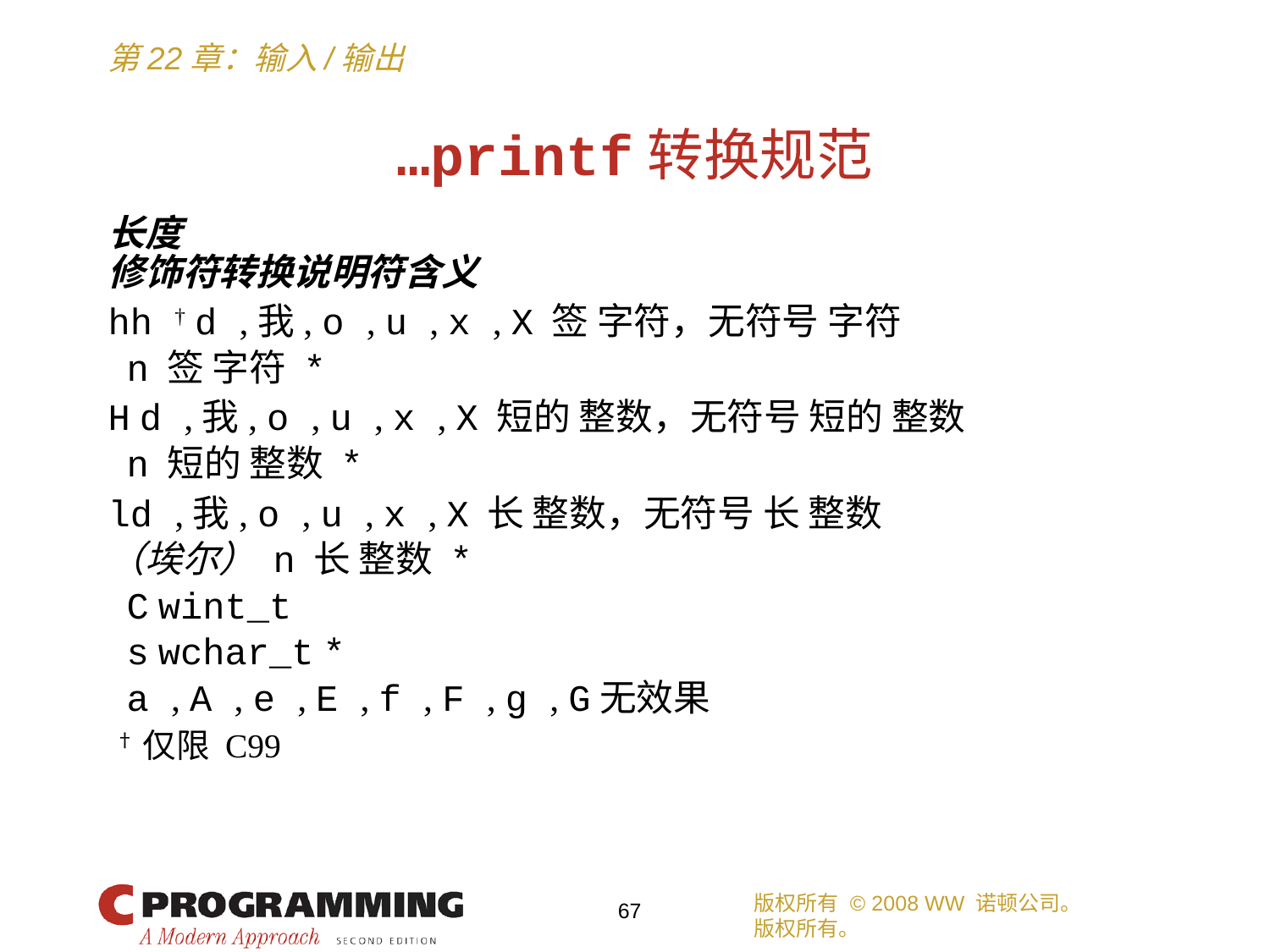

# …printf转换规范
长度
修饰符转换说明符含义
hh † d ,我, o , u , x , X 签 字符，无符号 字符
  n 签 字符 *
H d ,我, o , u , x , X 短的 整数，无符号 短的 整数
  n 短的 整数 *
ld ,我, o , u , x , X 长 整数，无符号 长 整数
（埃尔） n 长 整数 *
  C wint_t
  s wchar_t *
  a , A , e , E , f , F , g , G无效果
 †仅限 C99
版权所有 © 2008 WW 诺顿公司。
版权所有。
67